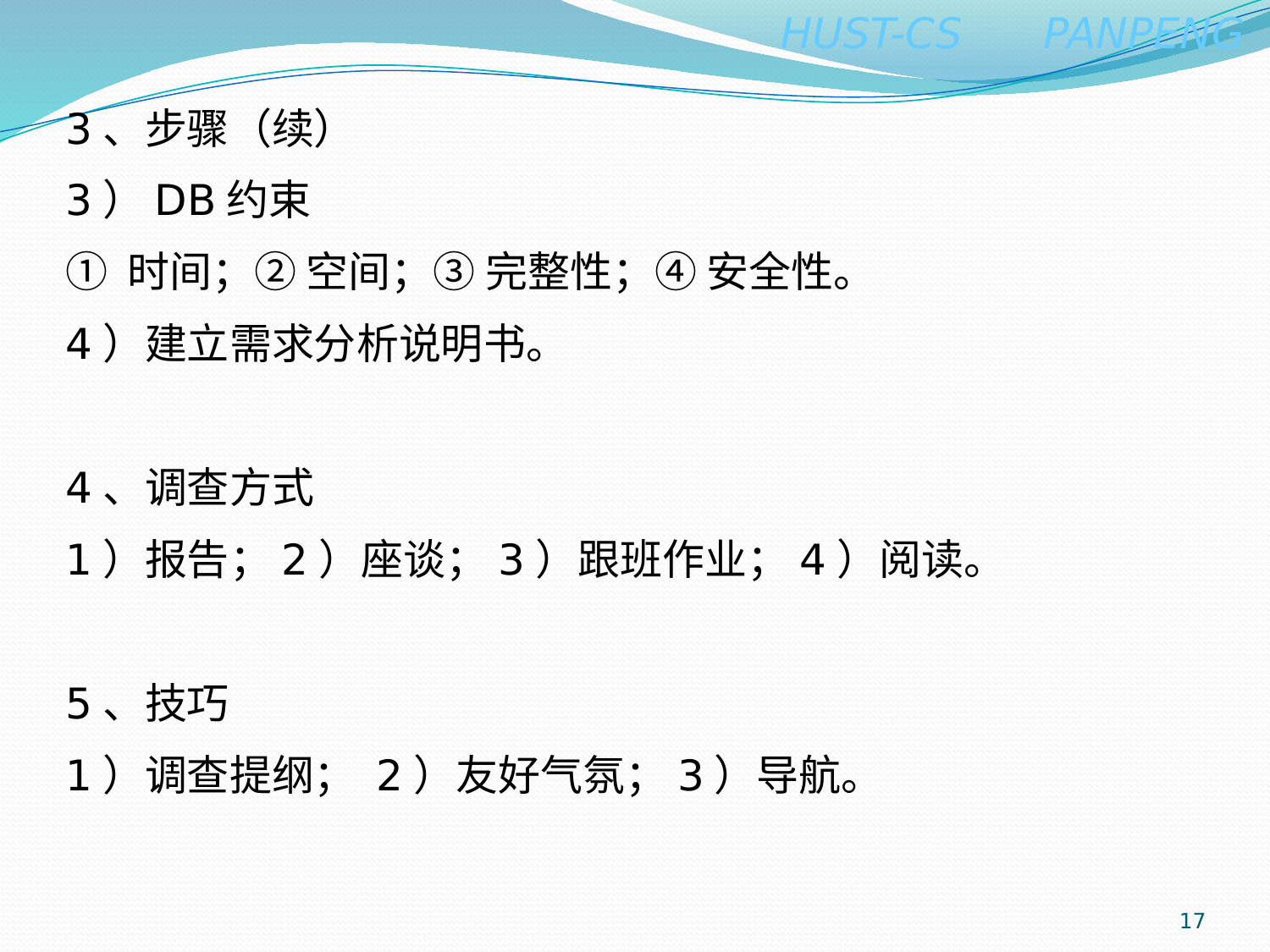

3、步骤（续）
3）DB约束
① 时间；② 空间；③ 完整性；④ 安全性。
4）建立需求分析说明书。

4、调查方式
1）报告；2）座谈；3）跟班作业；4）阅读。

5、技巧
1）调查提纲； 2）友好气氛；3）导航。
17